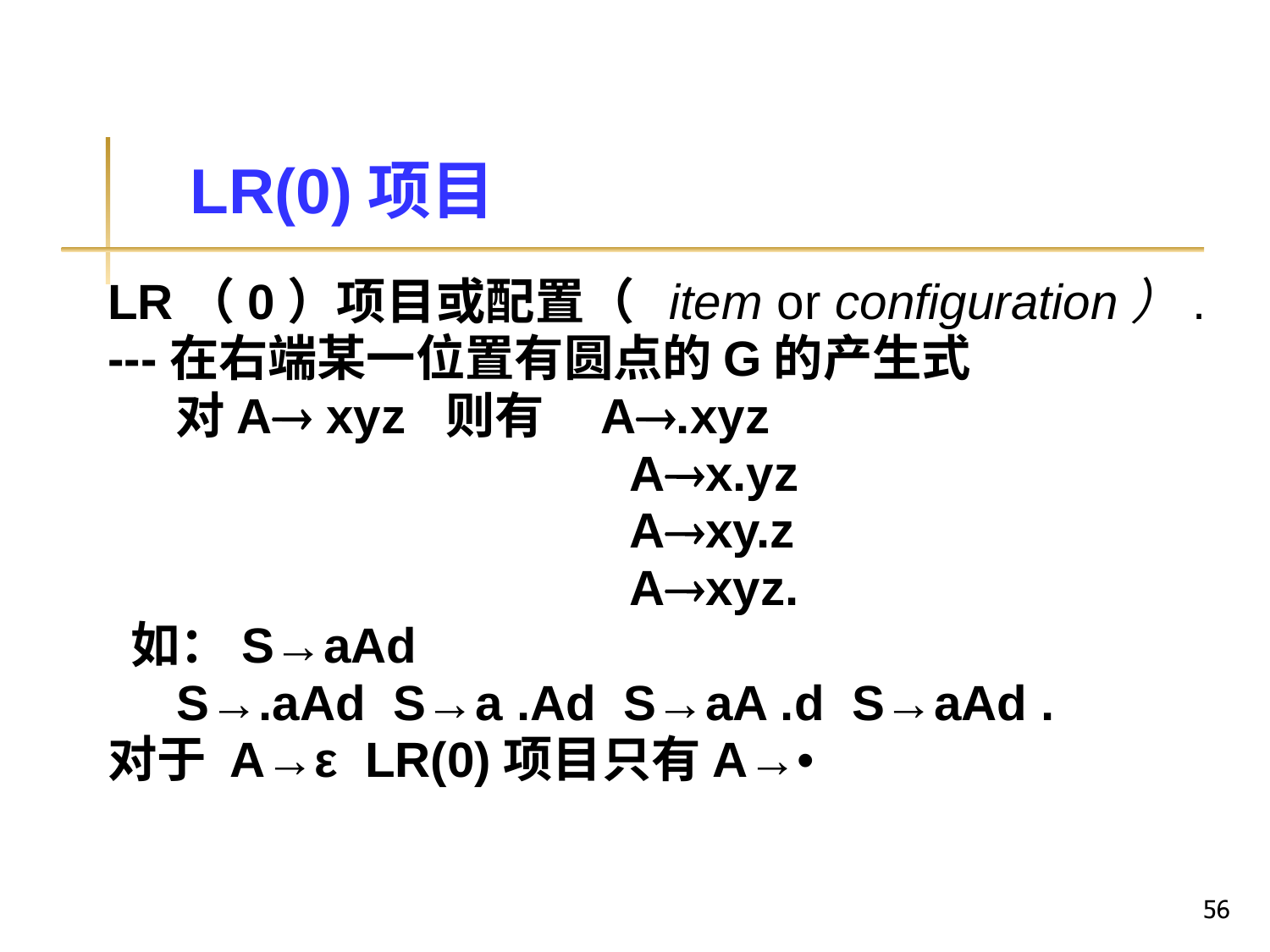

# LR(0)项目
LR（0）项目或配置（  item or configuration）.
---在右端某一位置有圆点的G的产生式
     对A→ xyz  则有    A→.xyz
              	                A→x.yz
              	                A→xy.z
              	                A→xyz.
 如：S→aAd
     S→.aAd  S→a .Ad  S→aA .d  S→aAd .
对于 A→ε  LR(0)项目只有A→•
56